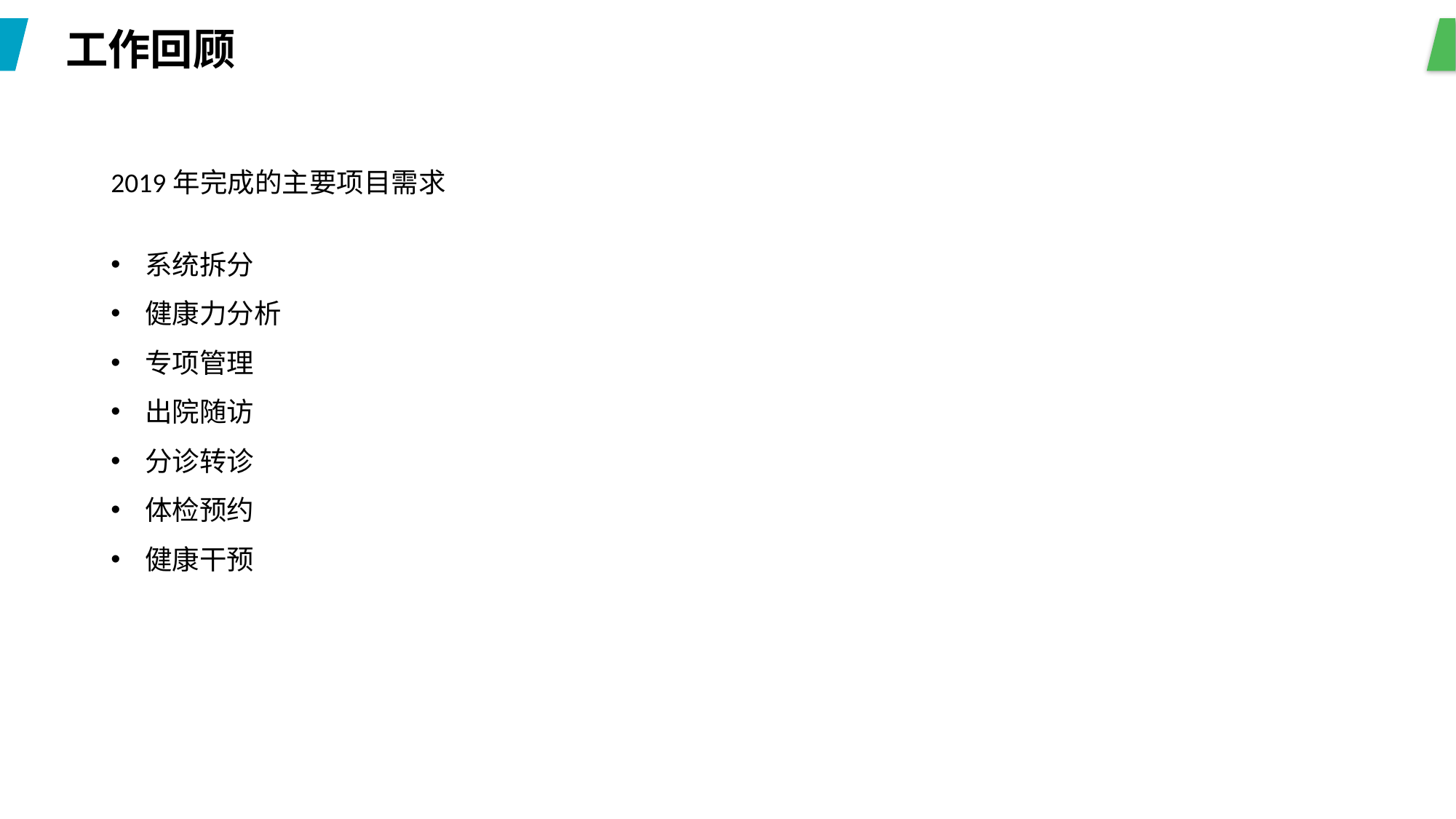

工作回顾
2019年完成的主要项目需求

系统拆分
健康力分析
专项管理
出院随访
分诊转诊
体检预约
健康干预